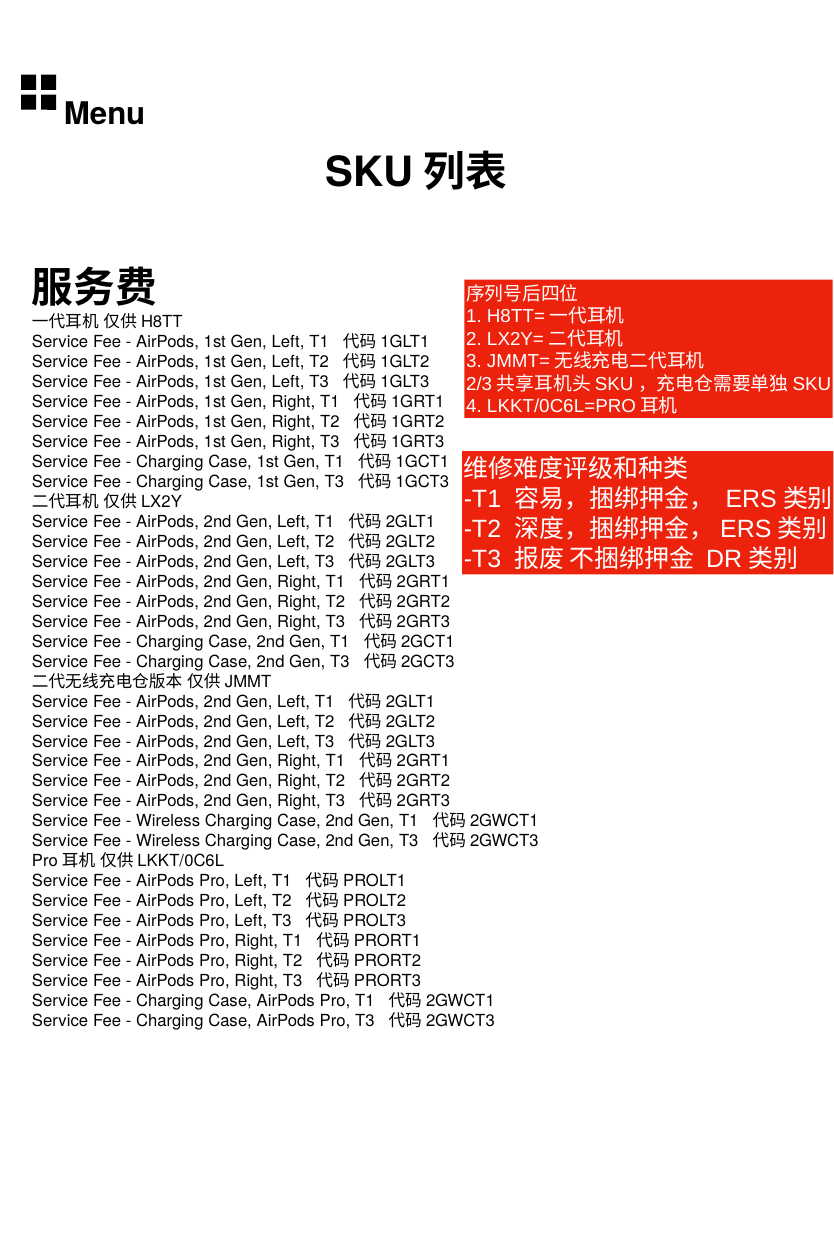

Menu
SKU列表
服务费
一代耳机 仅供H8TT
Service Fee - AirPods, 1st Gen, Left, T1  代码1GLT1
Service Fee - AirPods, 1st Gen, Left, T2  代码1GLT2
Service Fee - AirPods, 1st Gen, Left, T3  代码1GLT3
Service Fee - AirPods, 1st Gen, Right, T1  代码1GRT1
Service Fee - AirPods, 1st Gen, Right, T2  代码1GRT2
Service Fee - AirPods, 1st Gen, Right, T3  代码1GRT3
Service Fee - Charging Case, 1st Gen, T1  代码1GCT1
Service Fee - Charging Case, 1st Gen, T3  代码1GCT3
二代耳机 仅供LX2Y
Service Fee - AirPods, 2nd Gen, Left, T1  代码2GLT1
Service Fee - AirPods, 2nd Gen, Left, T2  代码2GLT2
Service Fee - AirPods, 2nd Gen, Left, T3  代码2GLT3
Service Fee - AirPods, 2nd Gen, Right, T1  代码2GRT1
Service Fee - AirPods, 2nd Gen, Right, T2  代码2GRT2
Service Fee - AirPods, 2nd Gen, Right, T3  代码2GRT3
Service Fee - Charging Case, 2nd Gen, T1  代码2GCT1
Service Fee - Charging Case, 2nd Gen, T3  代码2GCT3
二代无线充电仓版本 仅供JMMT
Service Fee - AirPods, 2nd Gen, Left, T1  代码2GLT1
Service Fee - AirPods, 2nd Gen, Left, T2  代码2GLT2
Service Fee - AirPods, 2nd Gen, Left, T3  代码2GLT3
Service Fee - AirPods, 2nd Gen, Right, T1  代码2GRT1
Service Fee - AirPods, 2nd Gen, Right, T2  代码2GRT2
Service Fee - AirPods, 2nd Gen, Right, T3  代码2GRT3
Service Fee - Wireless Charging Case, 2nd Gen, T1  代码2GWCT1
Service Fee - Wireless Charging Case, 2nd Gen, T3  代码2GWCT3
Pro耳机 仅供LKKT/0C6L
Service Fee - AirPods Pro, Left, T1  代码PROLT1
Service Fee - AirPods Pro, Left, T2  代码PROLT2
Service Fee - AirPods Pro, Left, T3  代码PROLT3
Service Fee - AirPods Pro, Right, T1  代码PRORT1
Service Fee - AirPods Pro, Right, T2  代码PRORT2
Service Fee - AirPods Pro, Right, T3  代码PRORT3
Service Fee - Charging Case, AirPods Pro, T1  代码2GWCT1
Service Fee - Charging Case, AirPods Pro, T3  代码2GWCT3
序列号后四位
1. H8TT=一代耳机
2. LX2Y=二代耳机
3. JMMT=无线充电二代耳机
2/3共享耳机头SKU，充电仓需要单独SKU
4. LKKT/0C6L=PRO耳机
维修难度评级和种类
-T1 容易，捆绑押金， ERS类别
-T2 深度，捆绑押金，ERS类别
-T3 报废 不捆绑押金 DR类别